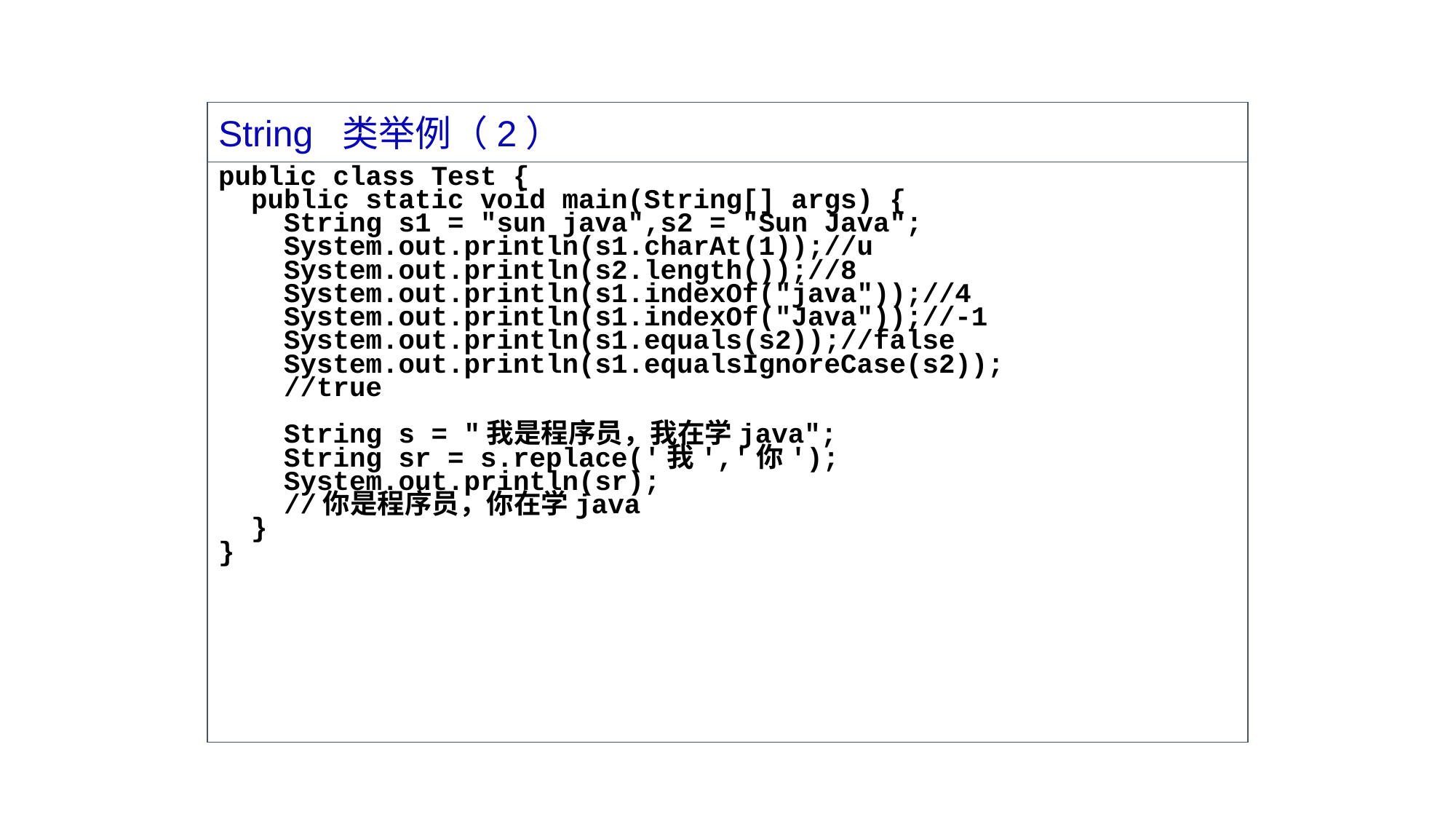

String  类举例（2）
public class Test {
  public static void main(String[] args) {
    String s1 = "sun java",s2 = "Sun Java";
    System.out.println(s1.charAt(1));//u
    System.out.println(s2.length());//8
    System.out.println(s1.indexOf("java"));//4
    System.out.println(s1.indexOf("Java"));//-1
    System.out.println(s1.equals(s2));//false
    System.out.println(s1.equalsIgnoreCase(s2));
    //true

    String s = "我是程序员，我在学java";
    String sr = s.replace('我','你');
    System.out.println(sr);
    //你是程序员，你在学java
  }
}